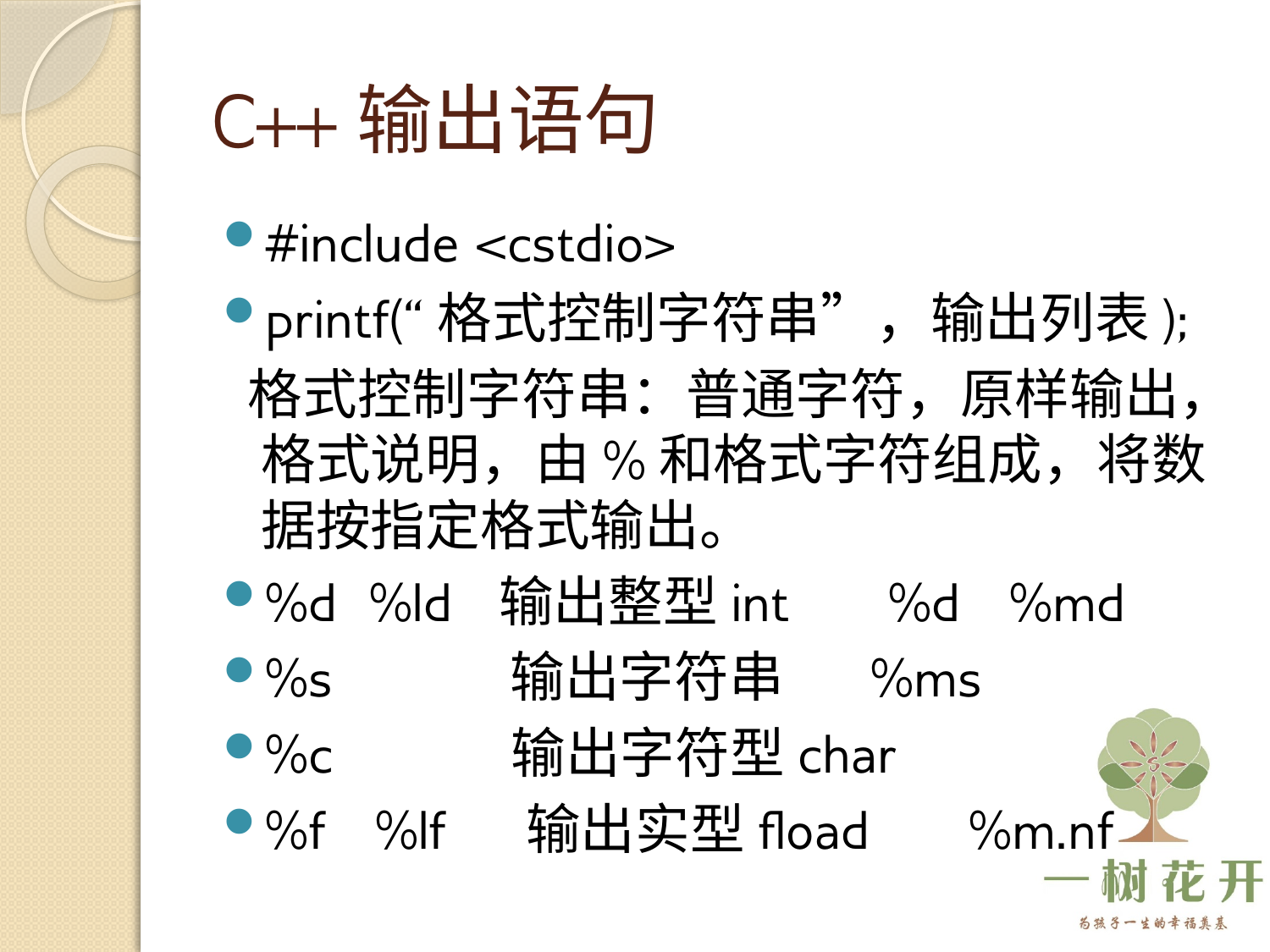

# C++输出语句
#include <cstdio>
printf(“格式控制字符串”，输出列表);
 格式控制字符串：普通字符，原样输出，格式说明，由%和格式字符组成，将数据按指定格式输出。
%d  %ld  输出整型int      %d   %md
%s          输出字符串      %ms
%c          输出字符型char
%f   %lf    输出实型fload      %m.nf